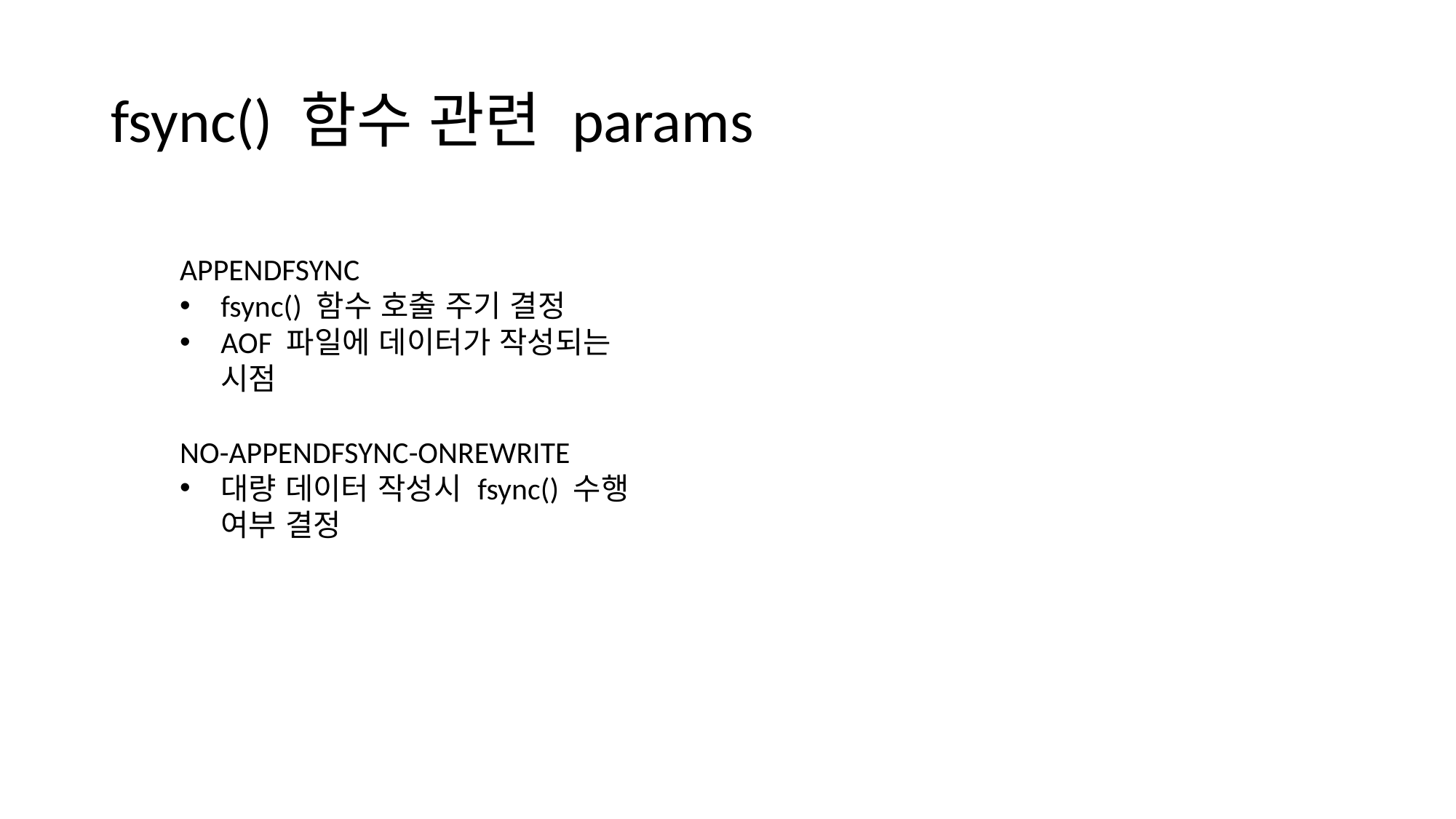

# fsync() 함수 관련 params
APPENDFSYNC
fsync() 함수 호출 주기 결정
AOF 파일에 데이터가 작성되는 시점

NO-APPENDFSYNC-ONREWRITE
대량 데이터 작성시 fsync() 수행 여부 결정